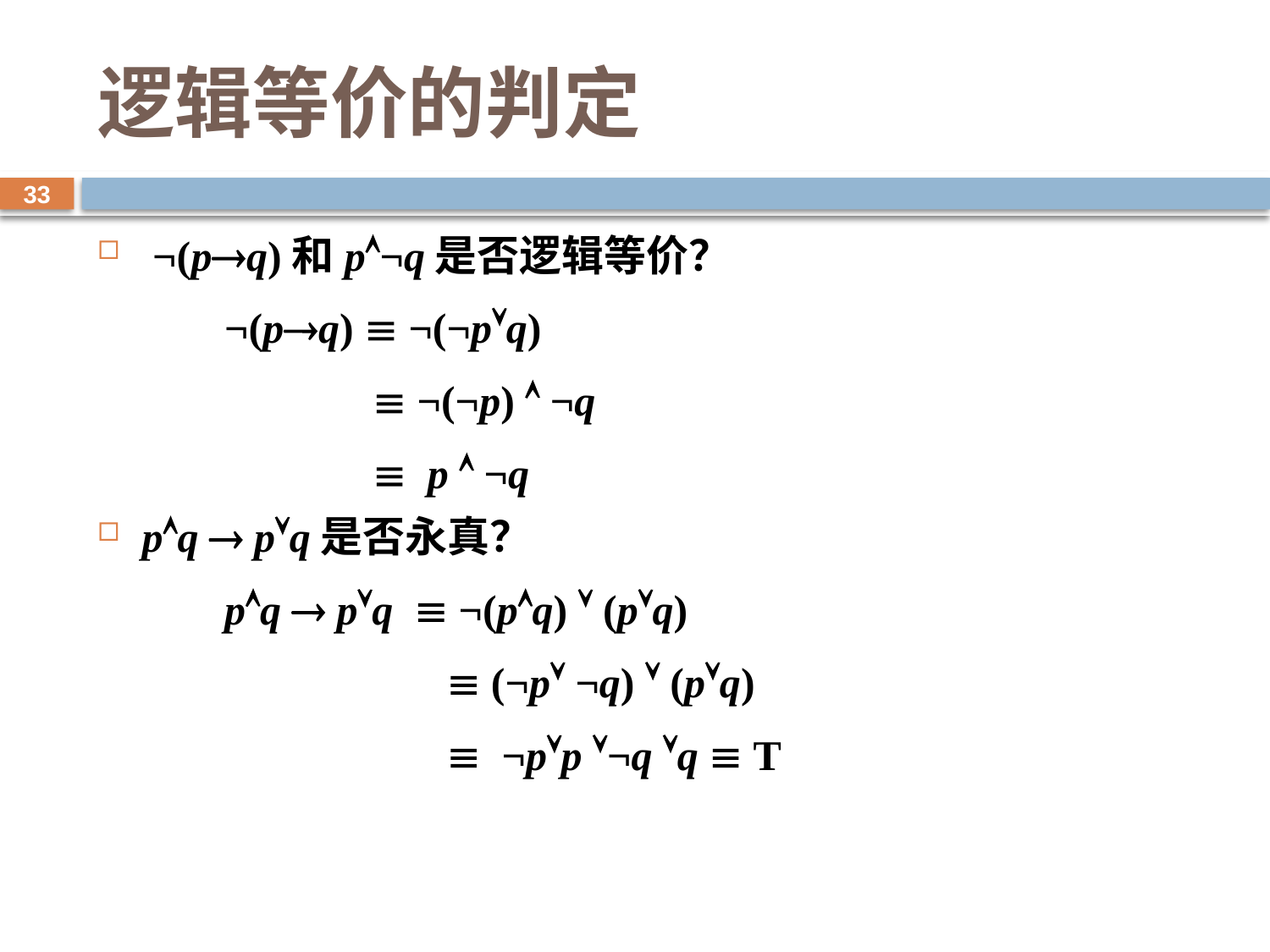

# 逻辑等价的判定
33
 ¬(p→q)和p∧¬q是否逻辑等价？
	¬(p→q) ≡ ¬(¬p∨q)
	              ≡ ¬(¬p) ∧ ¬q
	              ≡  p ∧ ¬q
p∧q → p∨q是否永真？
	p∧q → p∨q  ≡ ¬(p∧q) ∨ (p∨q)
                                 ≡ (¬p∨ ¬q) ∨ (p∨q)
                                 ≡  ¬p∨p ∨¬q ∨q ≡ T